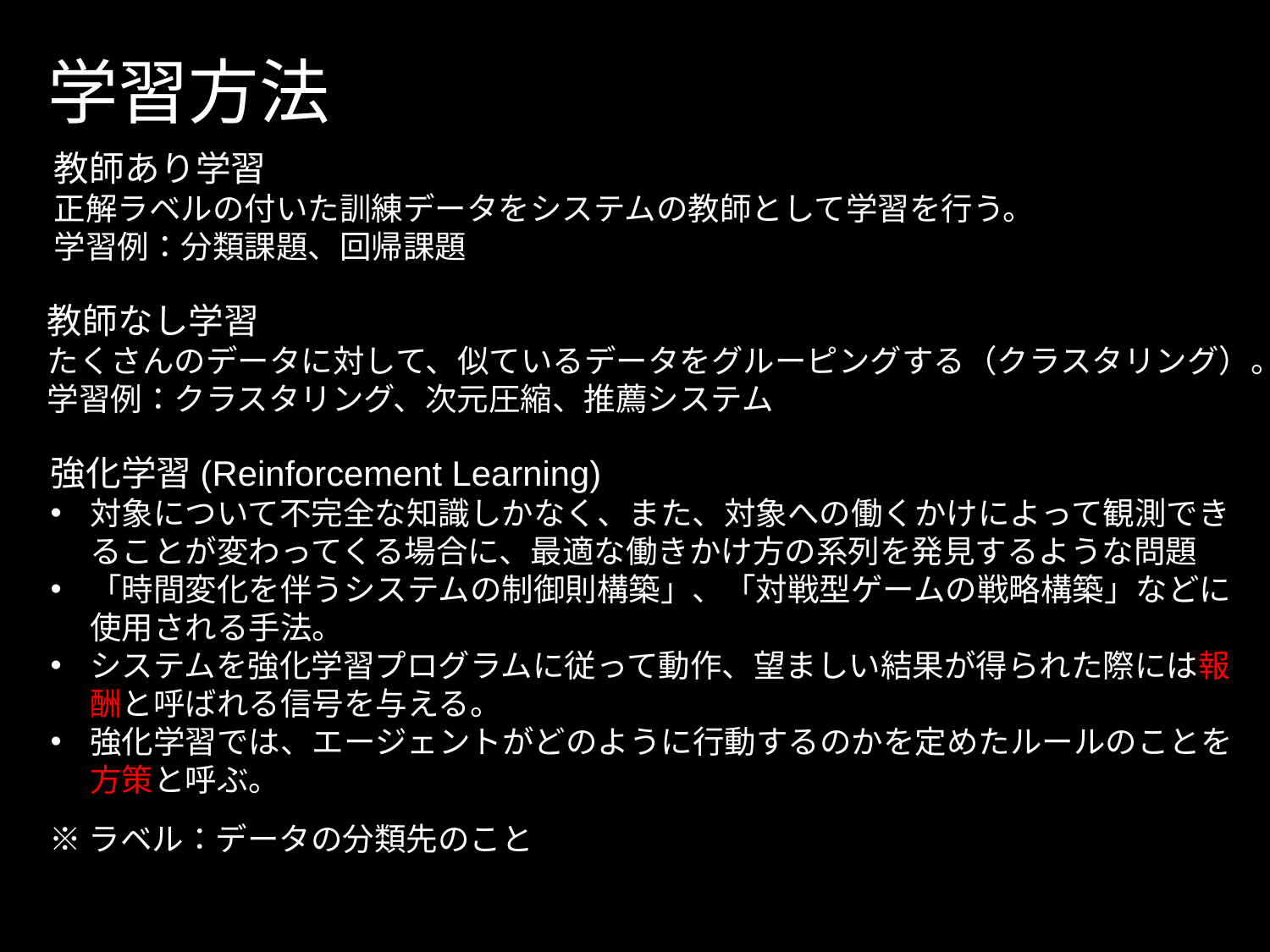

# 学習方法
教師あり学習
正解ラベルの付いた訓練データをシステムの教師として学習を行う。
学習例：分類課題、回帰課題
教師なし学習
たくさんのデータに対して、似ているデータをグルーピングする（クラスタリング）。
学習例：クラスタリング、次元圧縮、推薦システム
強化学習(Reinforcement Learning)
対象について不完全な知識しかなく、また、対象への働くかけによって観測できることが変わってくる場合に、最適な働きかけ方の系列を発見するような問題
「時間変化を伴うシステムの制御則構築」、「対戦型ゲームの戦略構築」などに使用される手法。
システムを強化学習プログラムに従って動作、望ましい結果が得られた際には報酬と呼ばれる信号を与える。
強化学習では、エージェントがどのように行動するのかを定めたルールのことを方策と呼ぶ。
※ラベル：データの分類先のこと